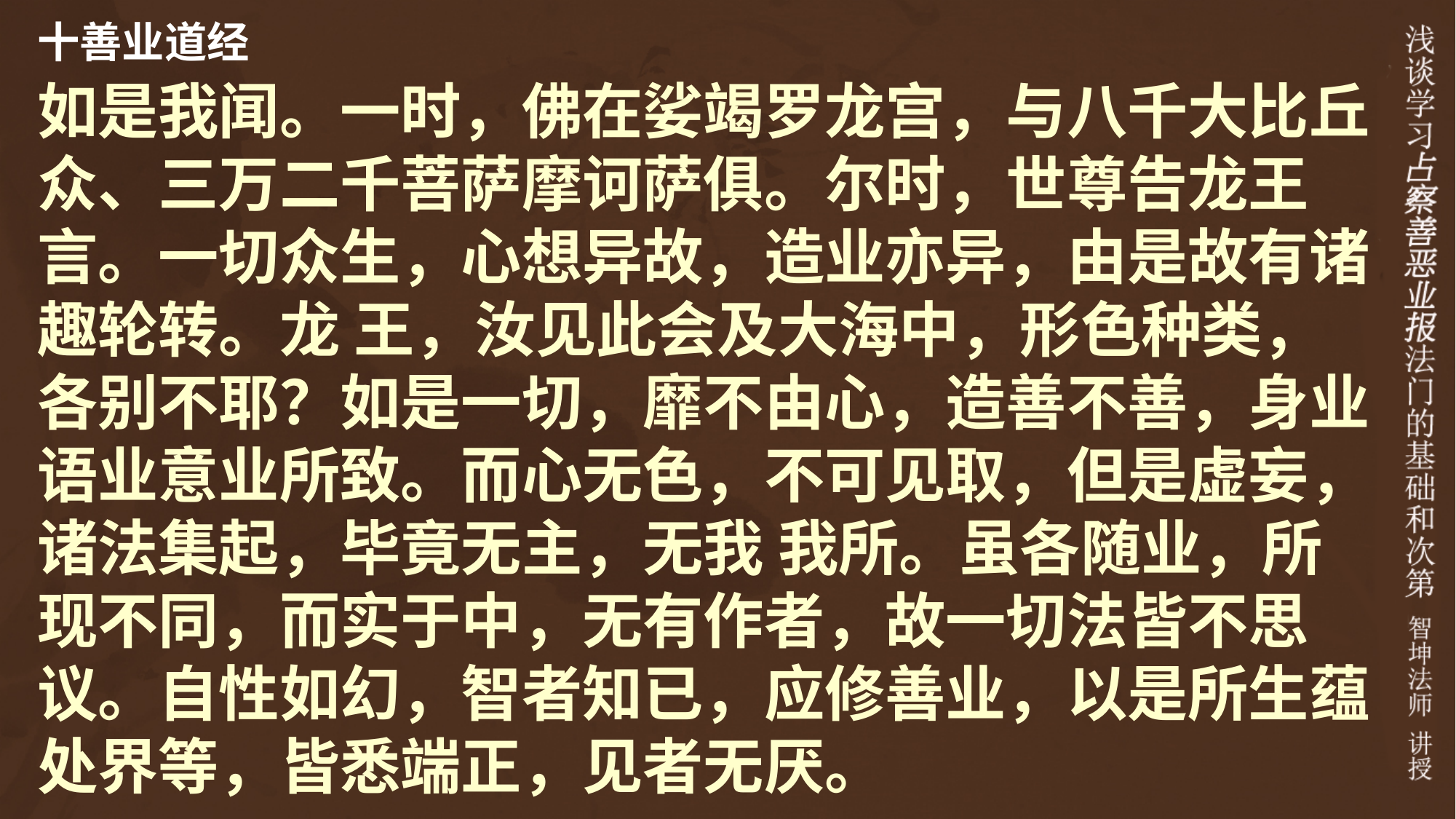

# 十善业道经
如是我闻。一时，佛在娑竭罗龙宫，与八千大比丘众、三万二千菩萨摩诃萨俱。尔时，世尊告龙王言。一切众生，心想异故，造业亦异，由是故有诸趣轮转。龙 王，汝见此会及大海中，形色种类，各别不耶？如是一切，靡不由心，造善不善，身业语业意业所致。而心无色，不可见取，但是虚妄，诸法集起，毕竟无主，无我 我所。虽各随业，所现不同，而实于中，无有作者，故一切法皆不思议。自性如幻，智者知已，应修善业，以是所生蕴处界等，皆悉端正，见者无厌。